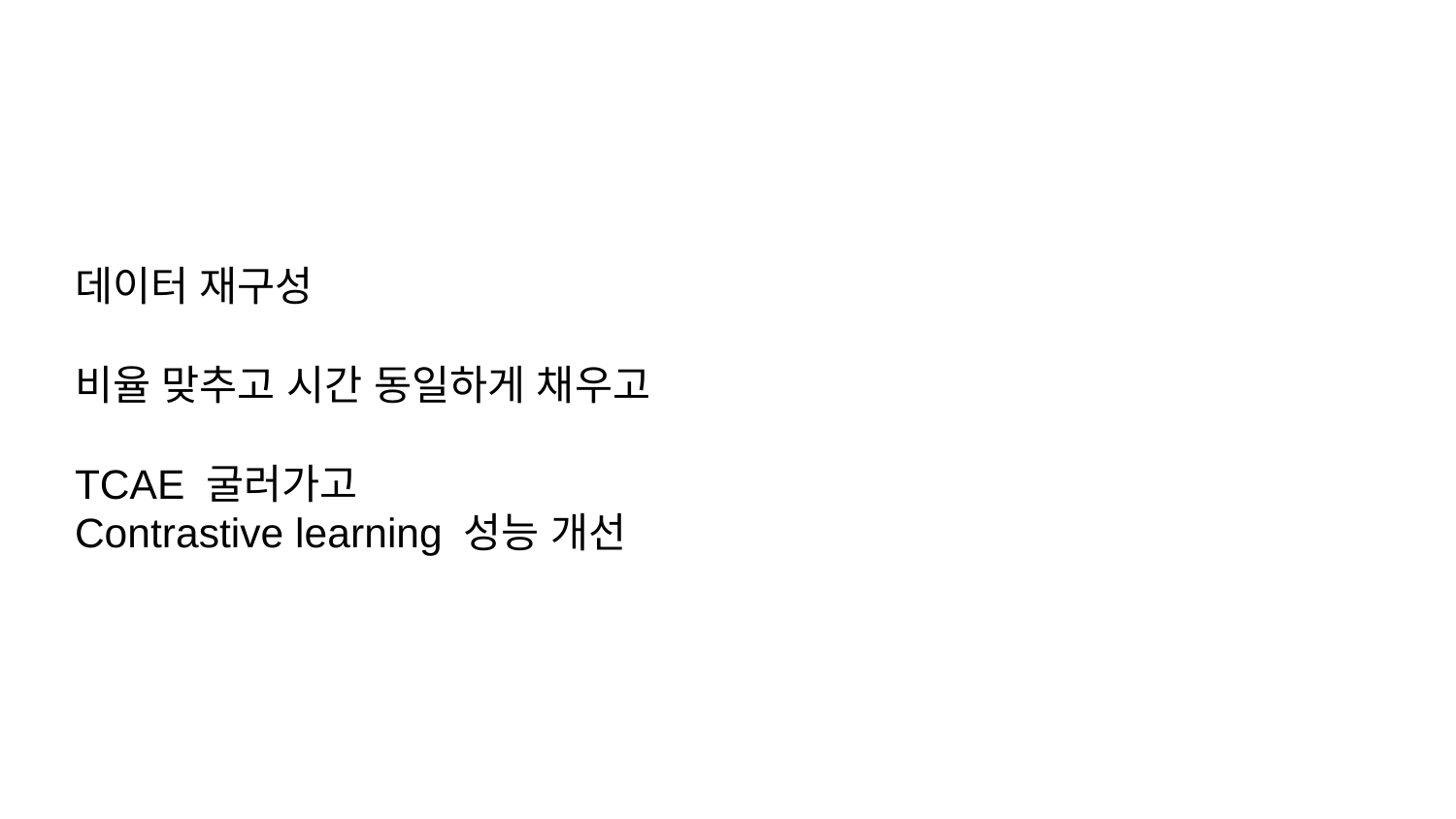

# 데이터 재구성

비율 맞추고 시간 동일하게 채우고

TCAE 굴러가고
Contrastive learning 성능 개선